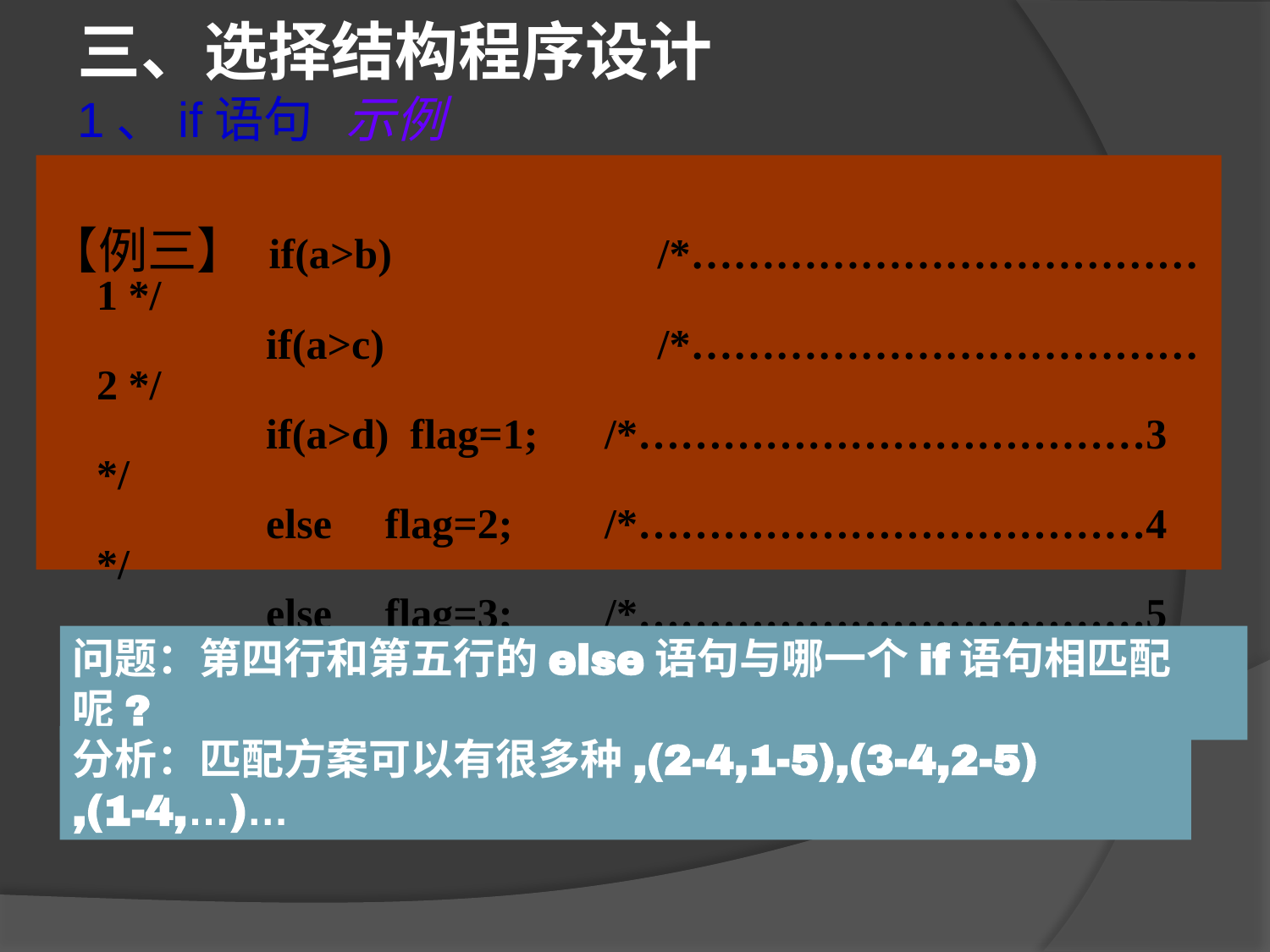

三、选择结构程序设计
1、if语句   示例

【例三】 if(a>b)		     /*………………………………1 */
	 	    if(a>c)		     /*………………………………2 */
		    if(a>d)  flag=1;	/*………………………………3 */
		    else     flag=2;	/*………………………………4 */
		    else     flag=3;	/*………………………………5 */

问题：第四行和第五行的else语句与哪一个if语句相匹配呢?
分析：匹配方案可以有很多种,(2-4,1-5),(3-4,2-5)
,(1-4,…)…